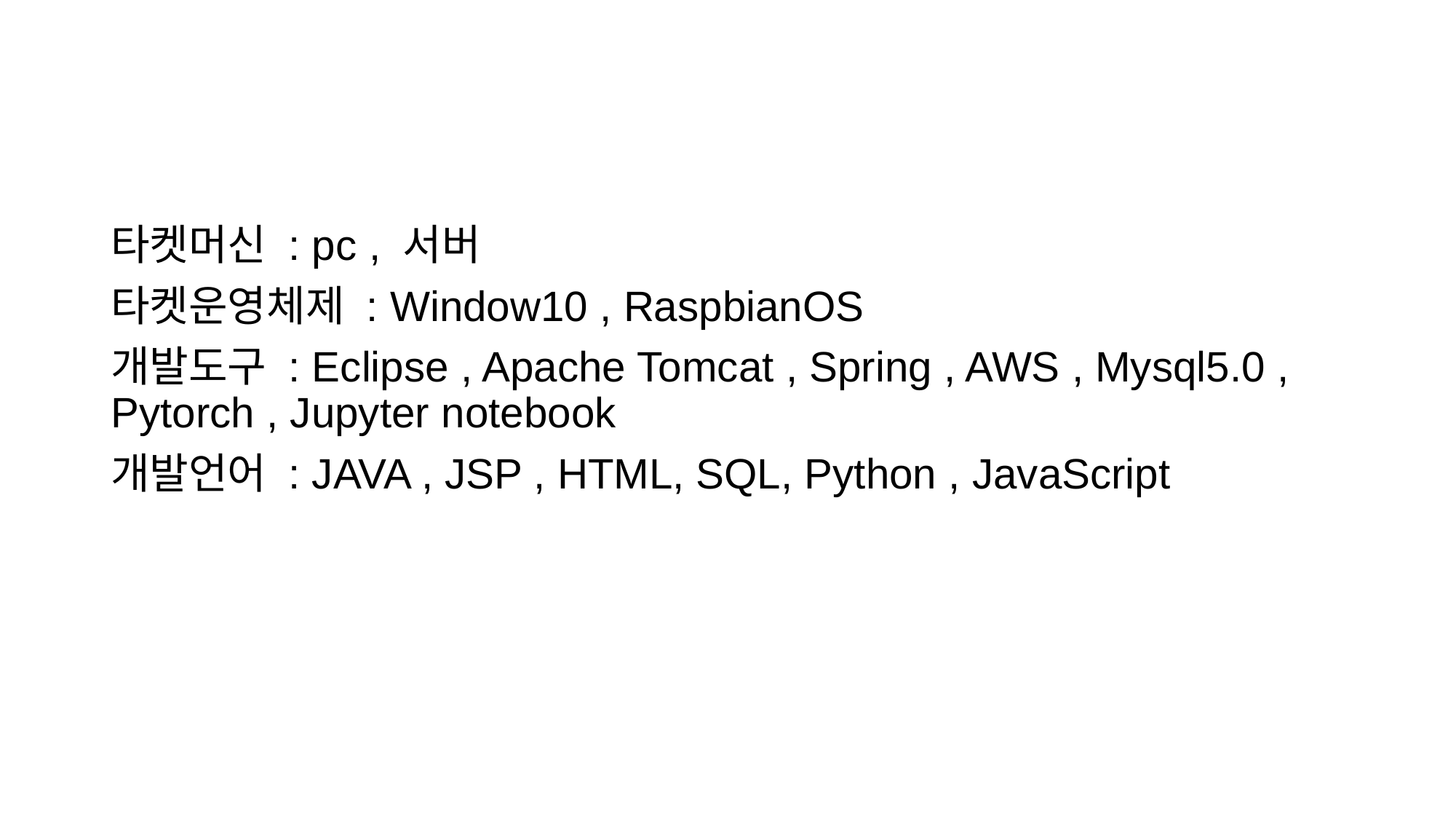

타켓머신 : pc , 서버
타켓운영체제 : Window10 , RaspbianOS
개발도구 : Eclipse , Apache Tomcat , Spring , AWS , Mysql5.0 , Pytorch , Jupyter notebook
개발언어 : JAVA , JSP , HTML, SQL, Python , JavaScript